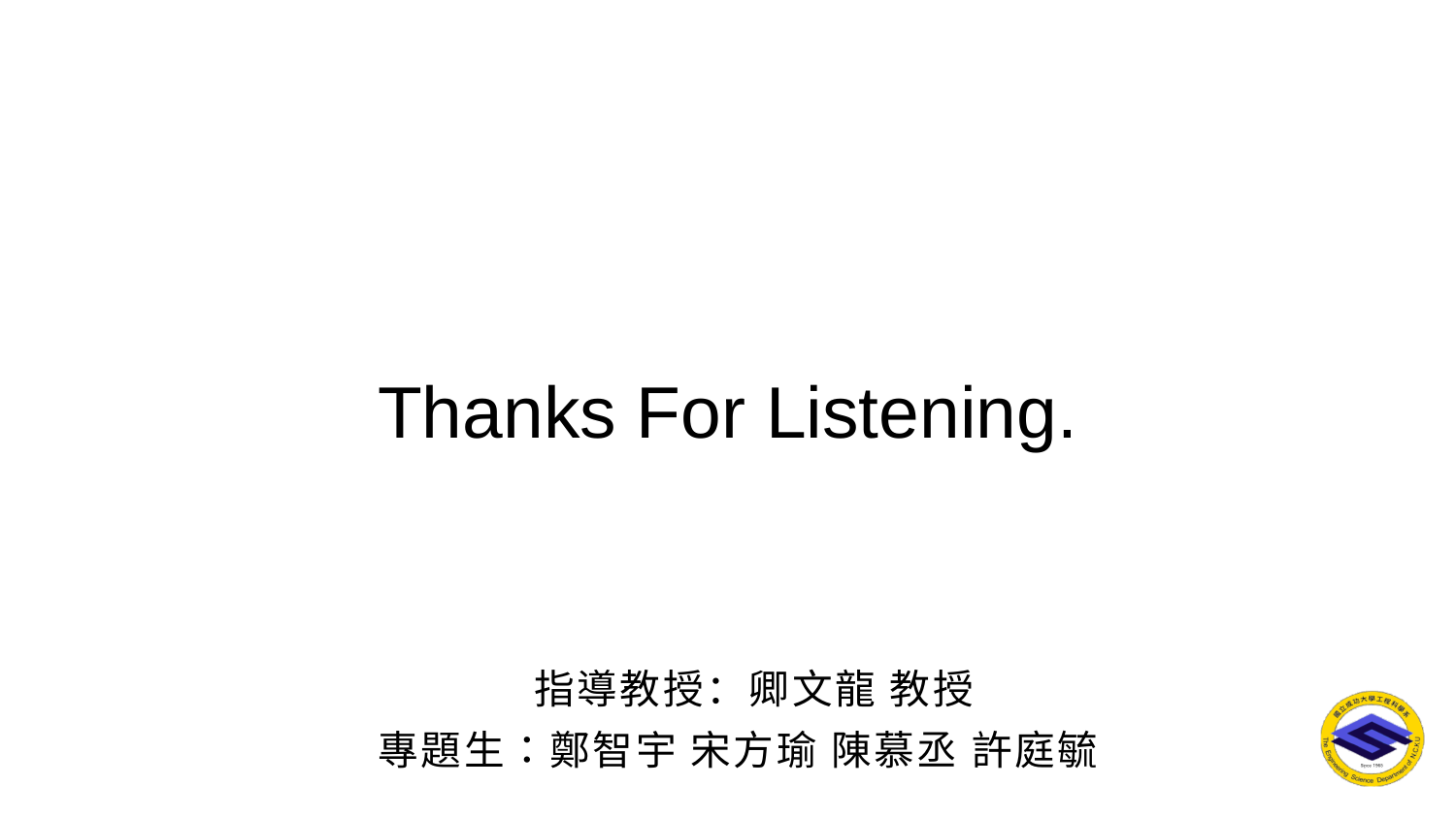

# Thanks For Listening.
指導教授：卿文龍 教授
專題生：鄭智宇 宋方瑜 陳慕丞 許庭毓